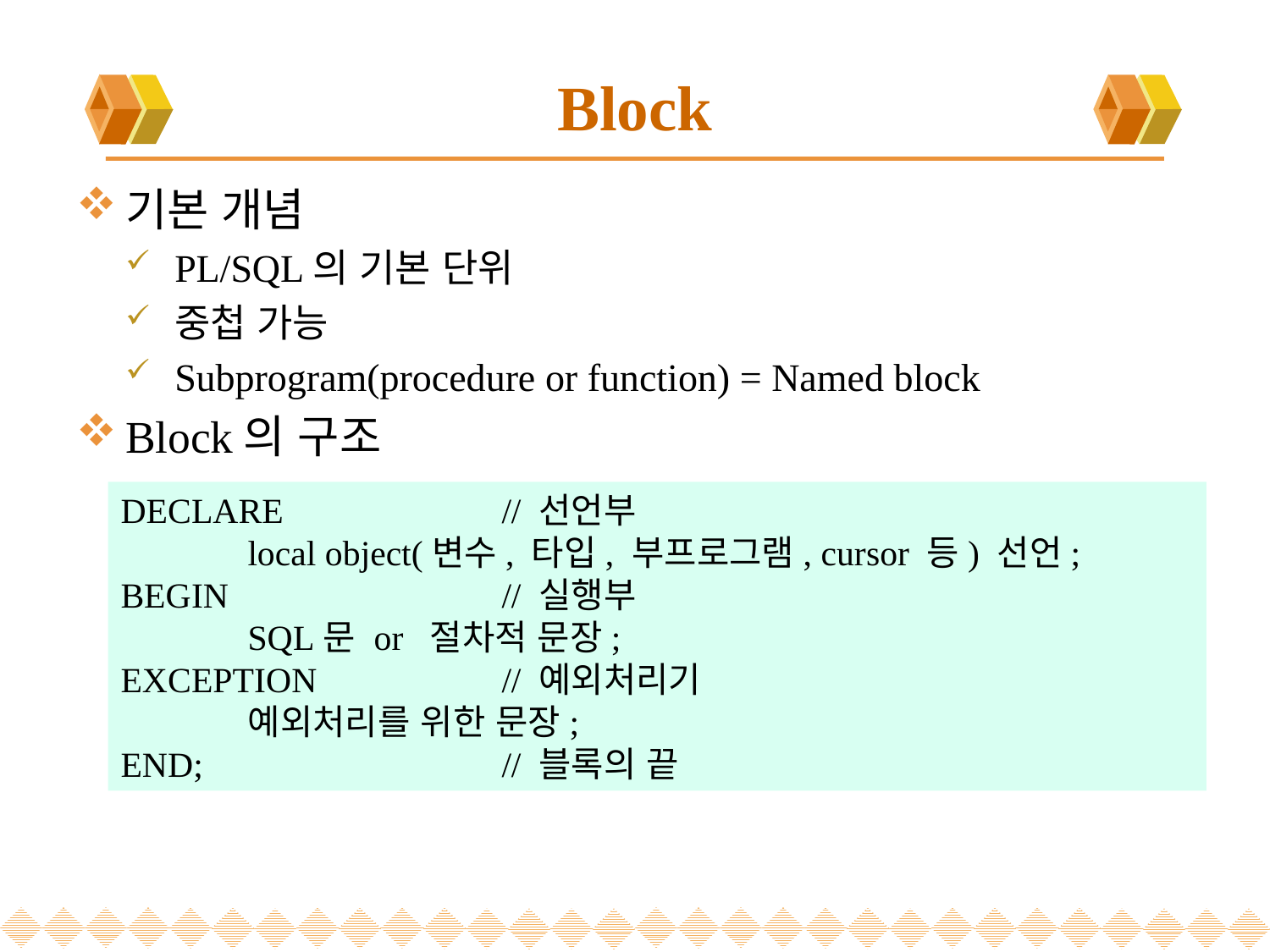

# Block
기본 개념
PL/SQL의 기본 단위
중첩 가능
Subprogram(procedure or function) = Named block
Block의 구조
DECLARE		// 선언부
	local object(변수, 타입, 부프로그램, cursor 등) 선언;
BEGIN			// 실행부
	SQL문 or  절차적 문장;
EXCEPTION		// 예외처리기
	예외처리를 위한 문장;
END;			// 블록의 끝